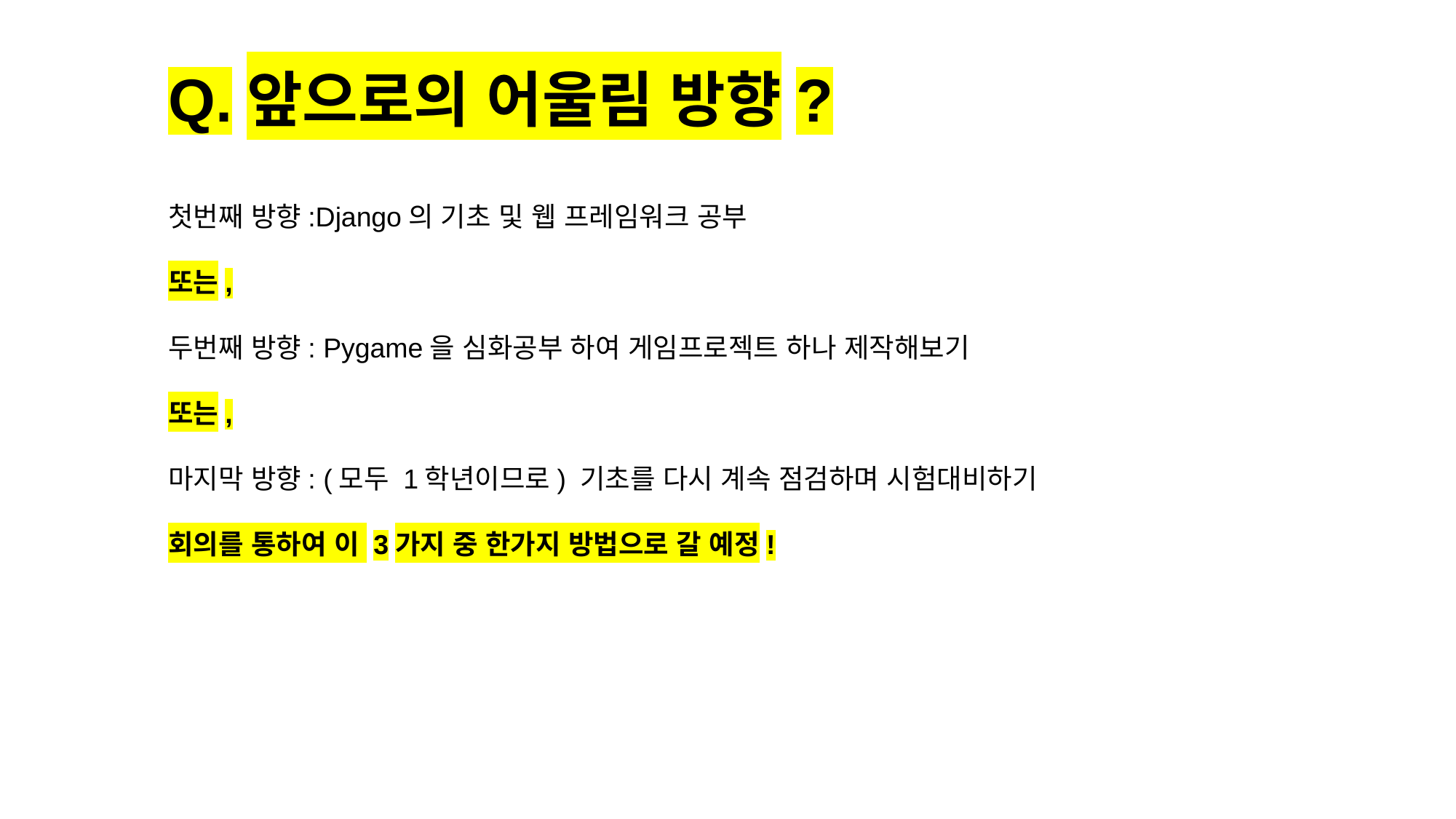

Q.앞으로의 어울림 방향?

첫번째 방향:Django의 기초 및 웹 프레임워크 공부

또는,

두번째 방향: Pygame을 심화공부 하여 게임프로젝트 하나 제작해보기

또는,

마지막 방향: (모두 1학년이므로) 기초를 다시 계속 점검하며 시험대비하기

회의를 통하여 이 3가지 중 한가지 방법으로 갈 예정!